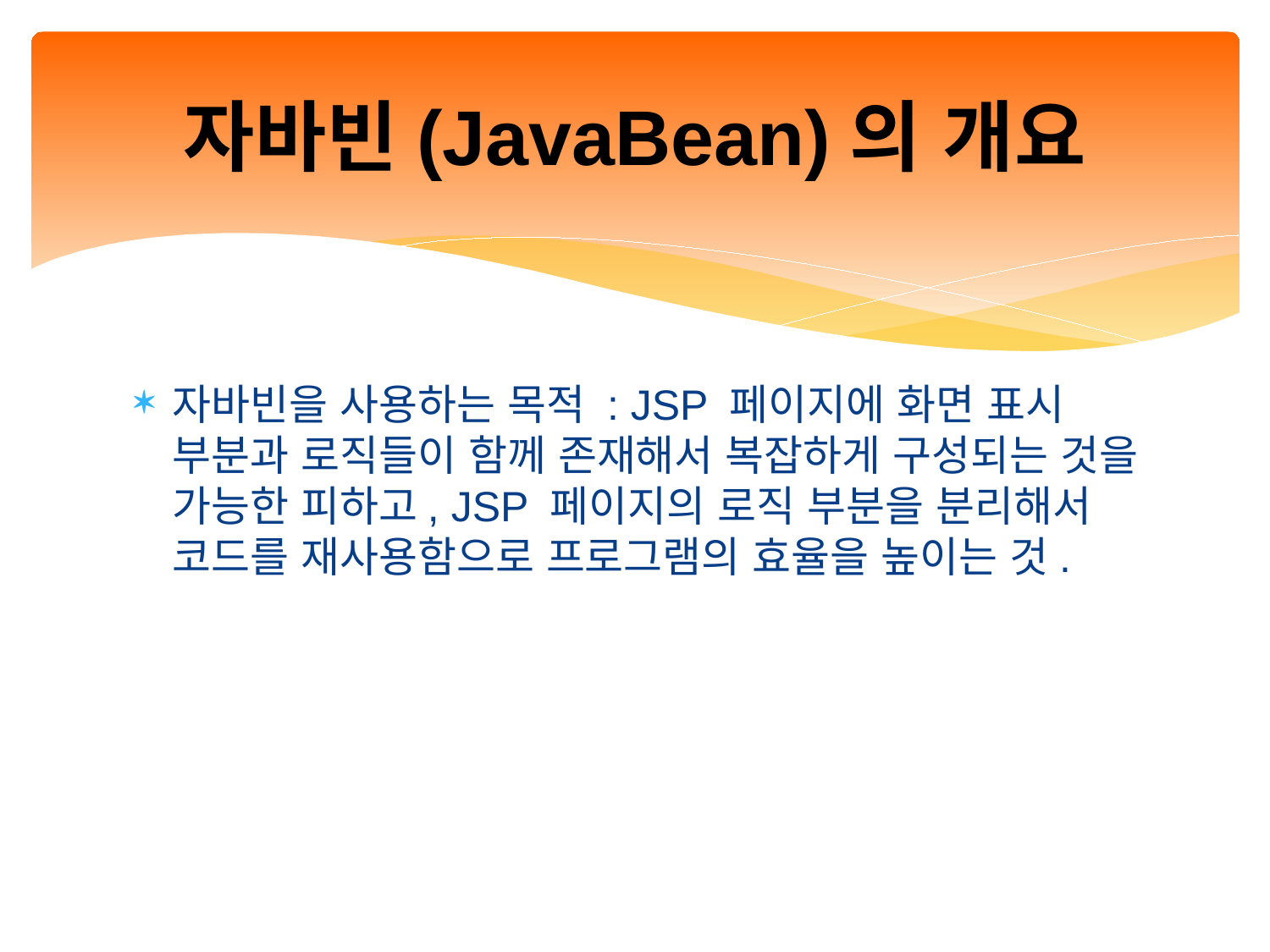

# 자바빈(JavaBean)의 개요
자바빈을 사용하는 목적 : JSP 페이지에 화면 표시 부분과 로직들이 함께 존재해서 복잡하게 구성되는 것을 가능한 피하고, JSP 페이지의 로직 부분을 분리해서 코드를 재사용함으로 프로그램의 효율을 높이는 것.